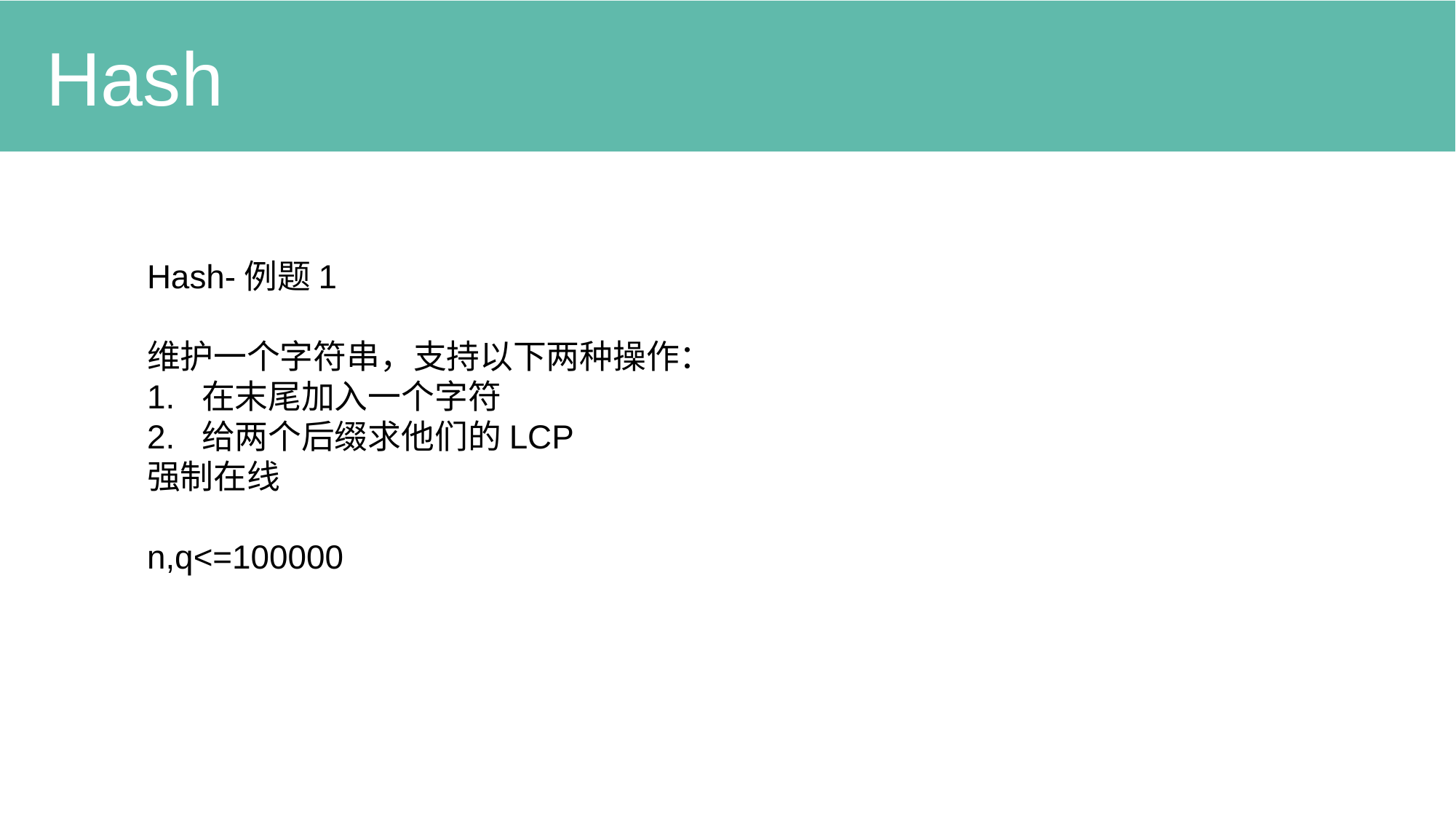

Hash
Hash-例题1

维护一个字符串，支持以下两种操作：
在末尾加入一个字符
给两个后缀求他们的LCP
强制在线

n,q<=100000